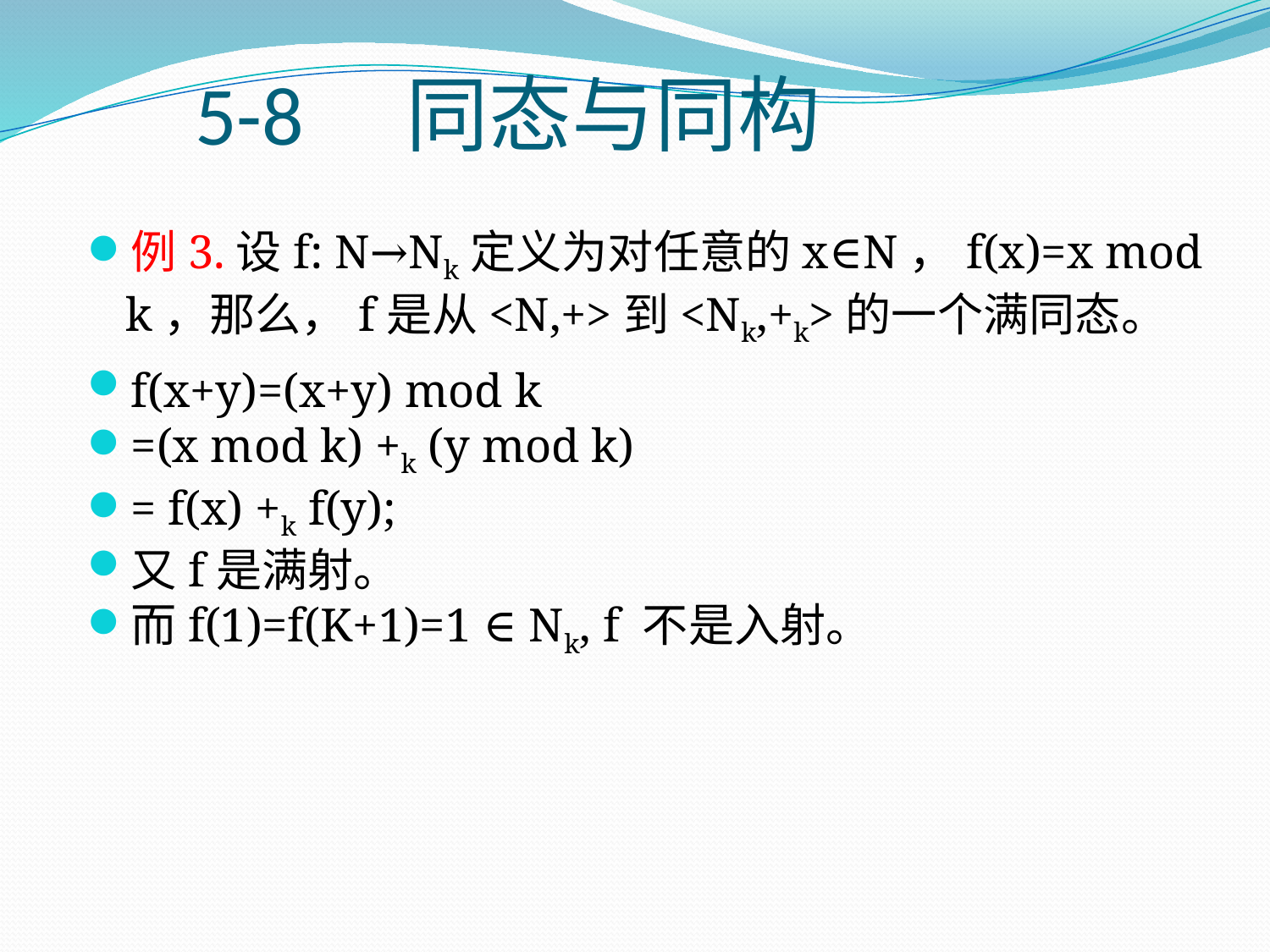

# 5-8　同态与同构
例3.设f: N→Nk定义为对任意的x∈N，f(x)=x mod k，那么，f是从<N,+>到<Nk,+k>的一个满同态。
f(x+y)=(x+y) mod k
=(x mod k) +k (y mod k)
= f(x) +k f(y);
又f是满射。
而f(1)=f(K+1)=1 ∈ Nk, f 不是入射。